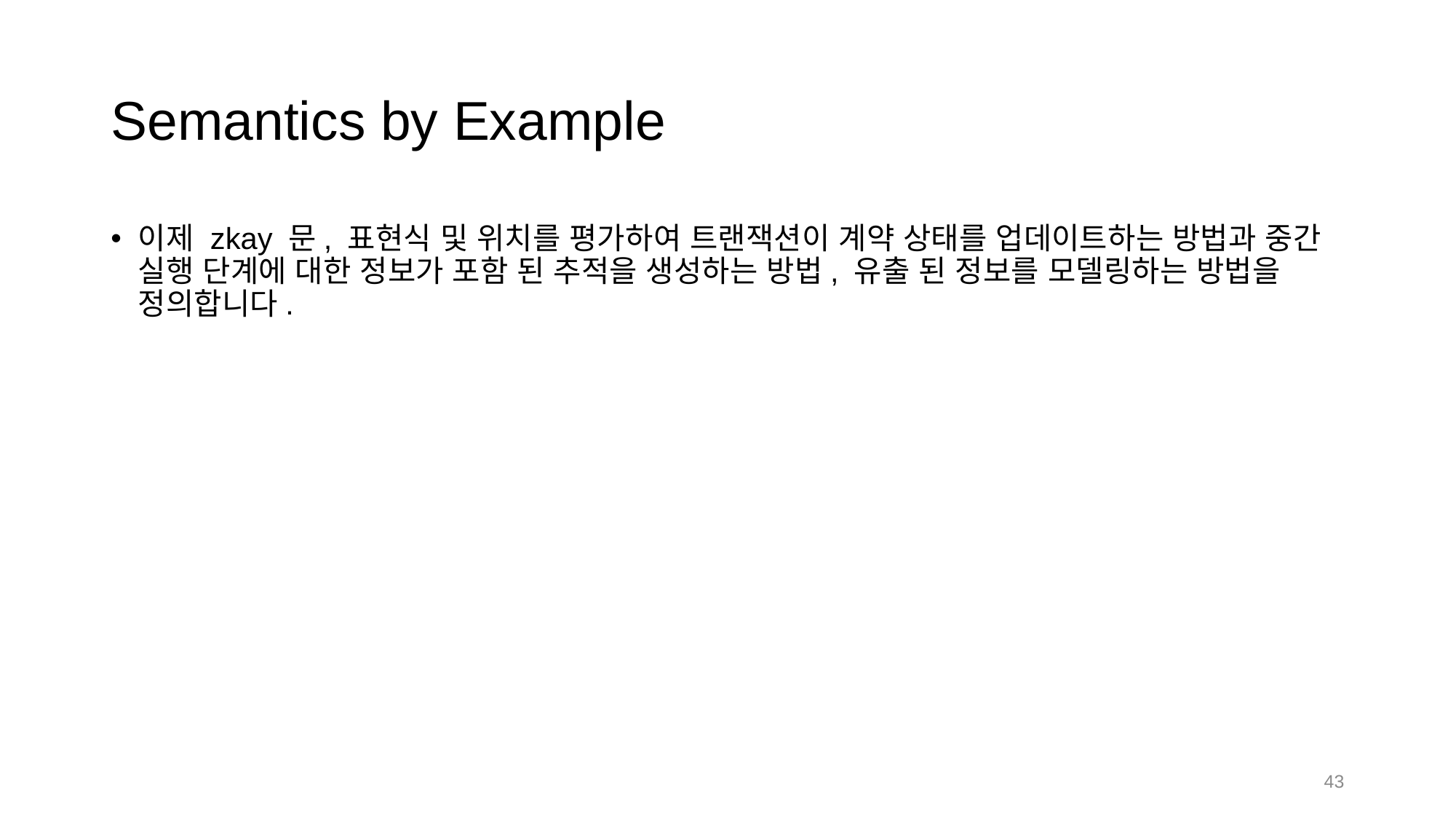

# Semantics by Example
이제 zkay 문, 표현식 및 위치를 평가하여 트랜잭션이 계약 상태를 업데이트하는 방법과 중간 실행 단계에 대한 정보가 포함 된 추적을 생성하는 방법, 유출 된 정보를 모델링하는 방법을 정의합니다.
43